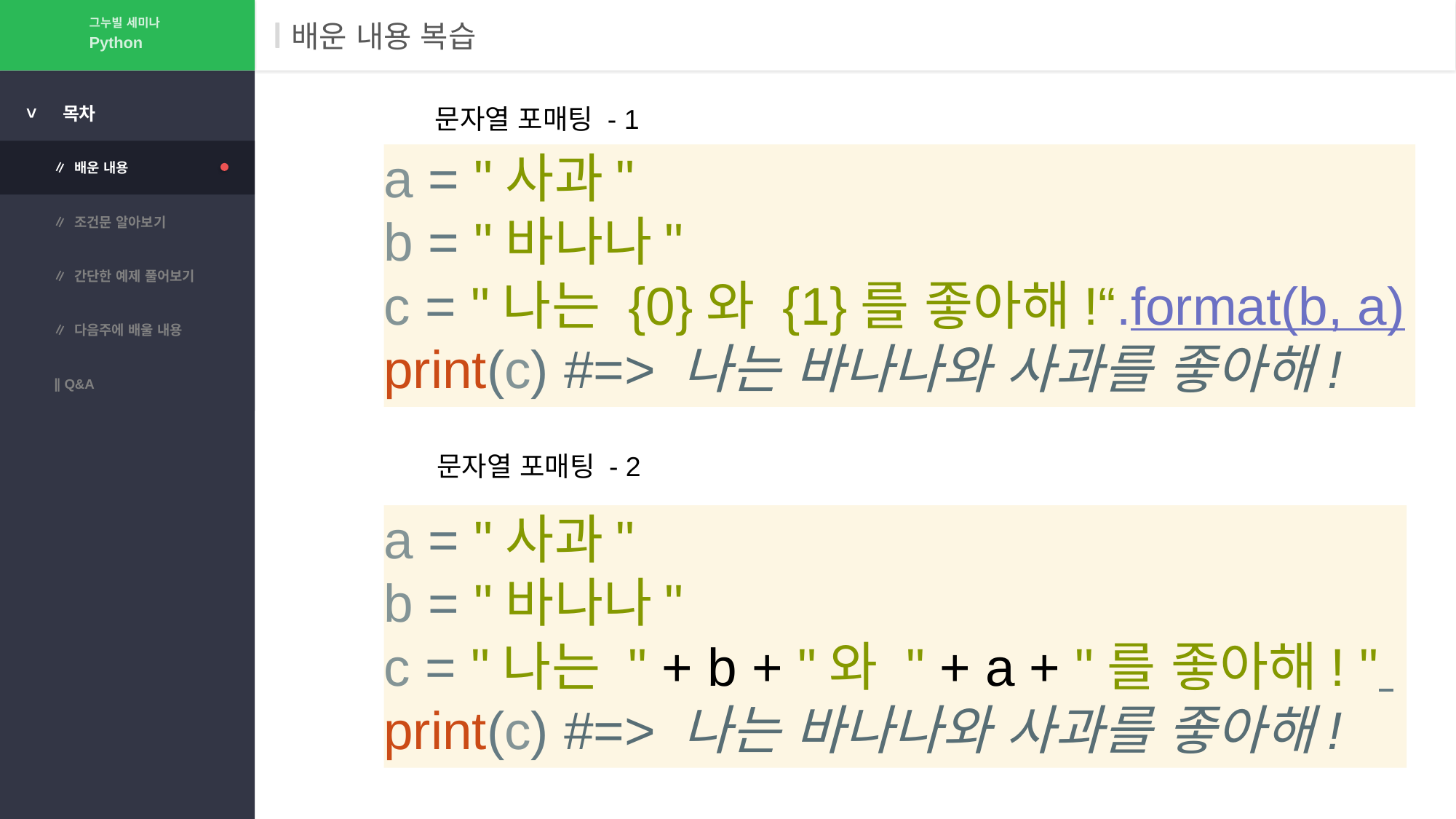

그누빌 세미나
# 배운 내용 복습
Python
문자열 포매팅 - 1
>
목차
∥ 배운 내용
a = "사과"
b = "바나나"
c = "나는 {0}와 {1}를 좋아해!“.format(b, a)
print(c) #=> 나는 바나나와 사과를 좋아해!

∥ 조건문 알아보기
a = "사과"
b = "바나나"
c = "나는 %s와 %s를 좋아해!"%(a, b)
print(c) #=> 나는 사과와 바나나를 좋아해!
∥ 간단한 예제 풀어보기
∥ 다음주에 배울 내용
∥ Q&A
문자열 포매팅 - 2
a = "사과"
b = "바나나"
c = "나는 " + b + "와 " + a + "를 좋아해! "
print(c) #=> 나는 바나나와 사과를 좋아해!
a = "사과"
b = "바나나"
c = "나는 {0}와 {1}를 좋아해!“.format(a, b)
print(c) #=> 나는 사과와 바나나를 좋아해!